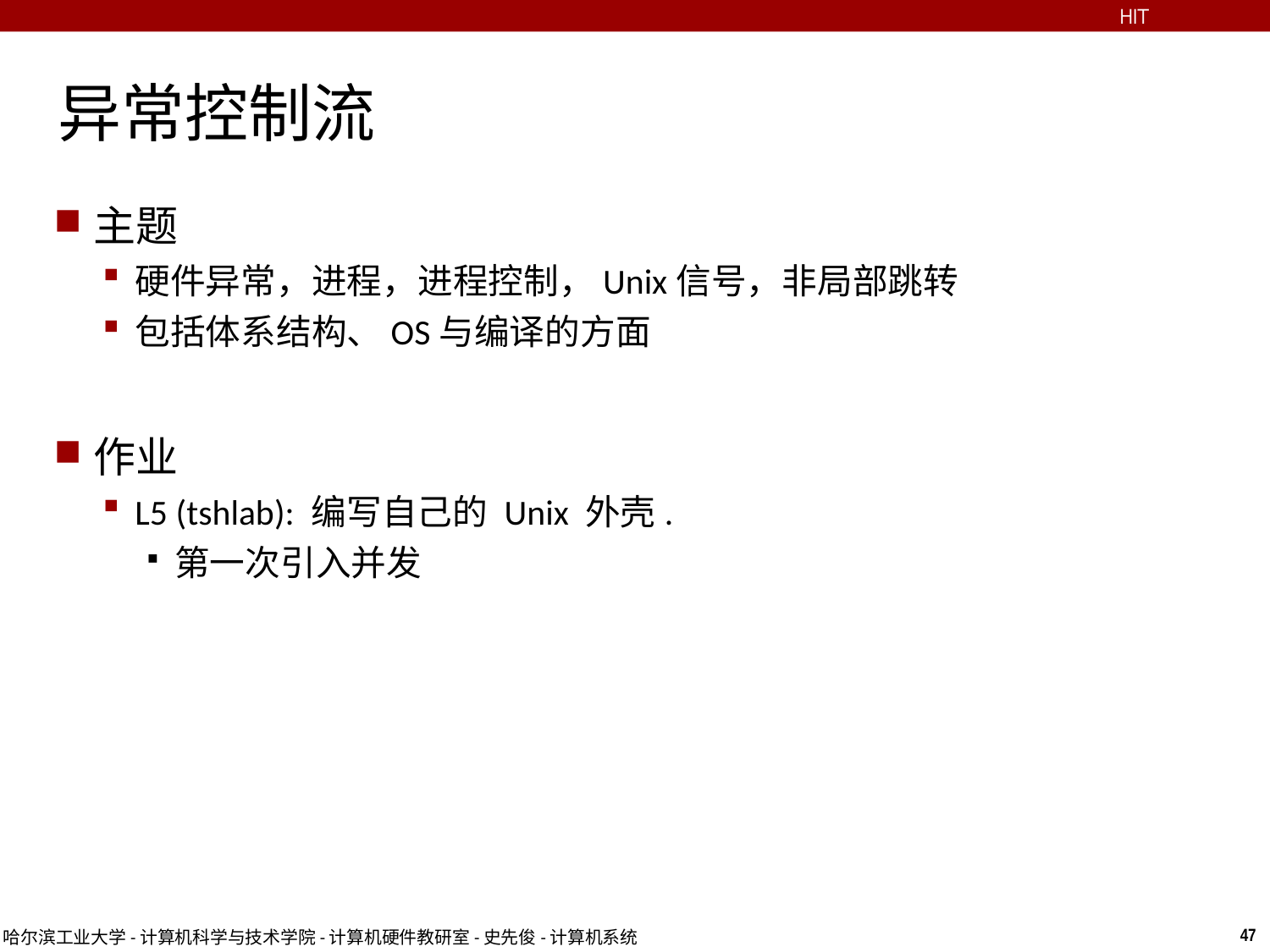

HIT
# 异常控制流
主题
硬件异常，进程，进程控制，Unix信号，非局部跳转
包括体系结构、OS与编译的方面

作业
L5 (tshlab): 编写自己的 Unix 外壳.
第一次引入并发